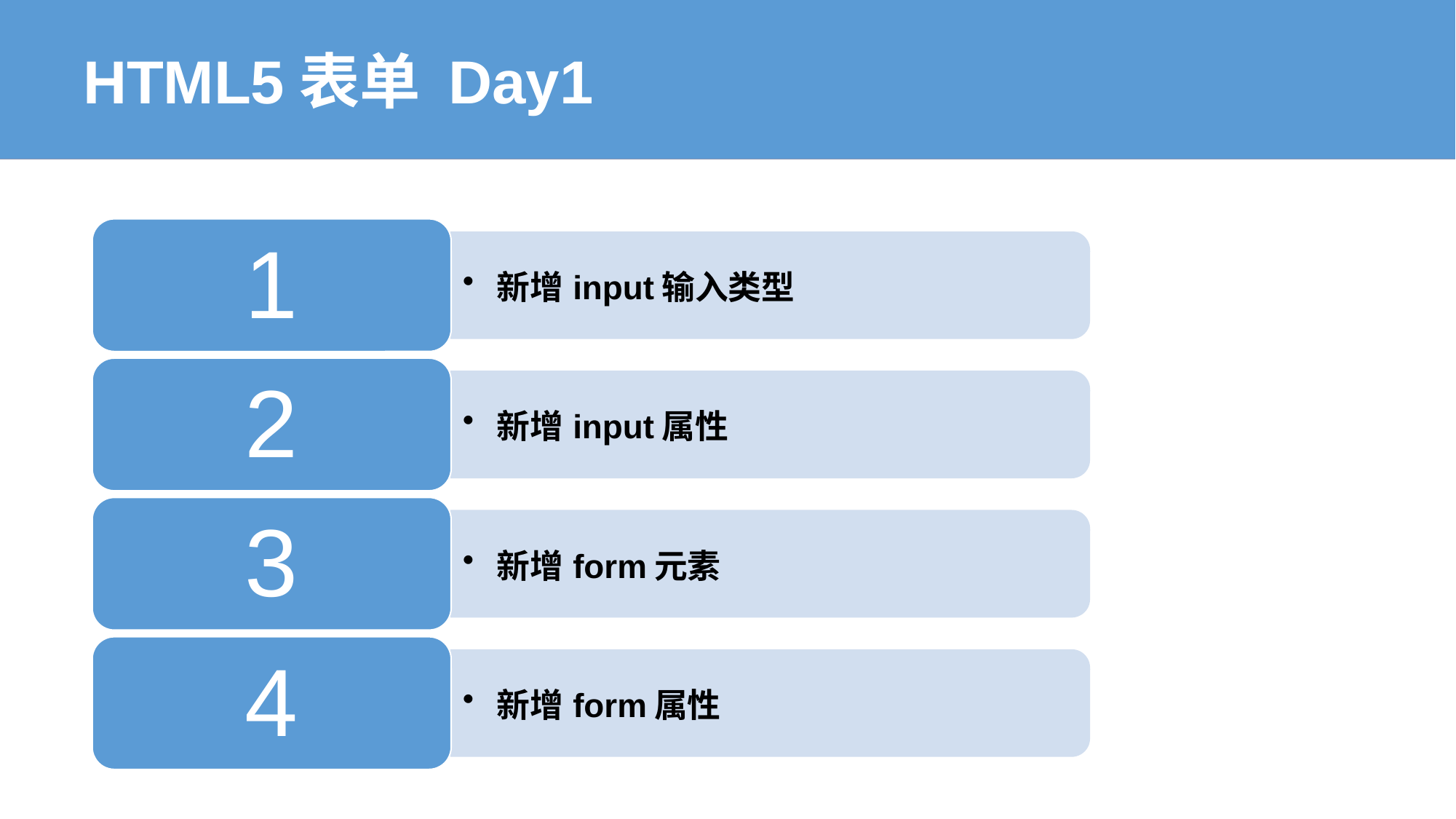

# HTML5表单 Day1
1
新增input输入类型
新增input属性
3
新增form元素
4
新增form属性
2